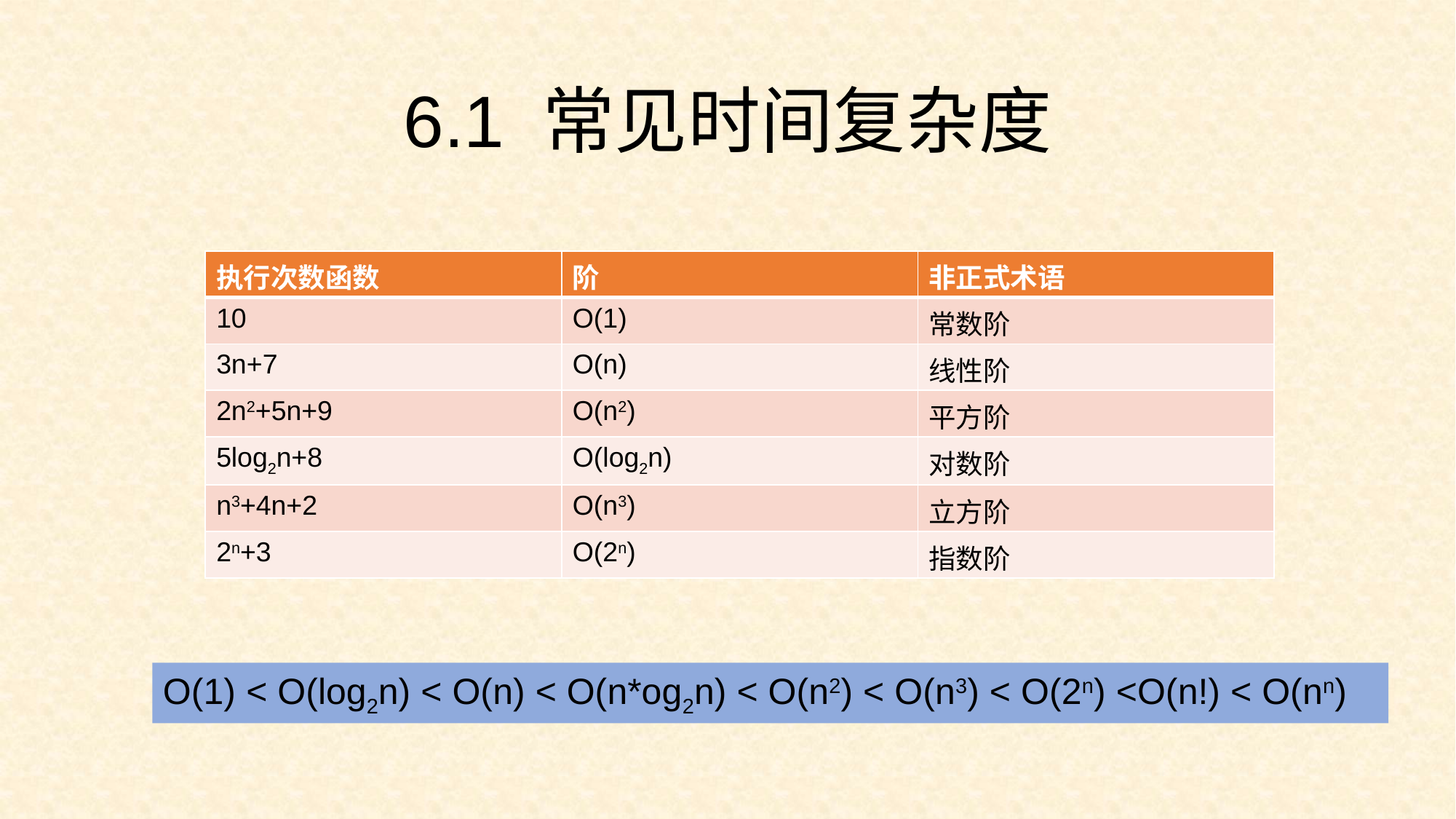

6.1 常见时间复杂度
| 执行次数函数 | 阶 | 非正式术语 |
| --- | --- | --- |
| 10 | O(1) | 常数阶 |
| 3n+7 | O(n) | 线性阶 |
| 2n2+5n+9 | O(n2) | 平方阶 |
| 5log2n+8 | O(log2n) | 对数阶 |
| n3+4n+2 | O(n3) | 立方阶 |
| 2n+3 | O(2n) | 指数阶 |
O(1) < O(log2n) < O(n) < O(n*og2n) < O(n2) < O(n3) < O(2n) <O(n!) < O(nn)